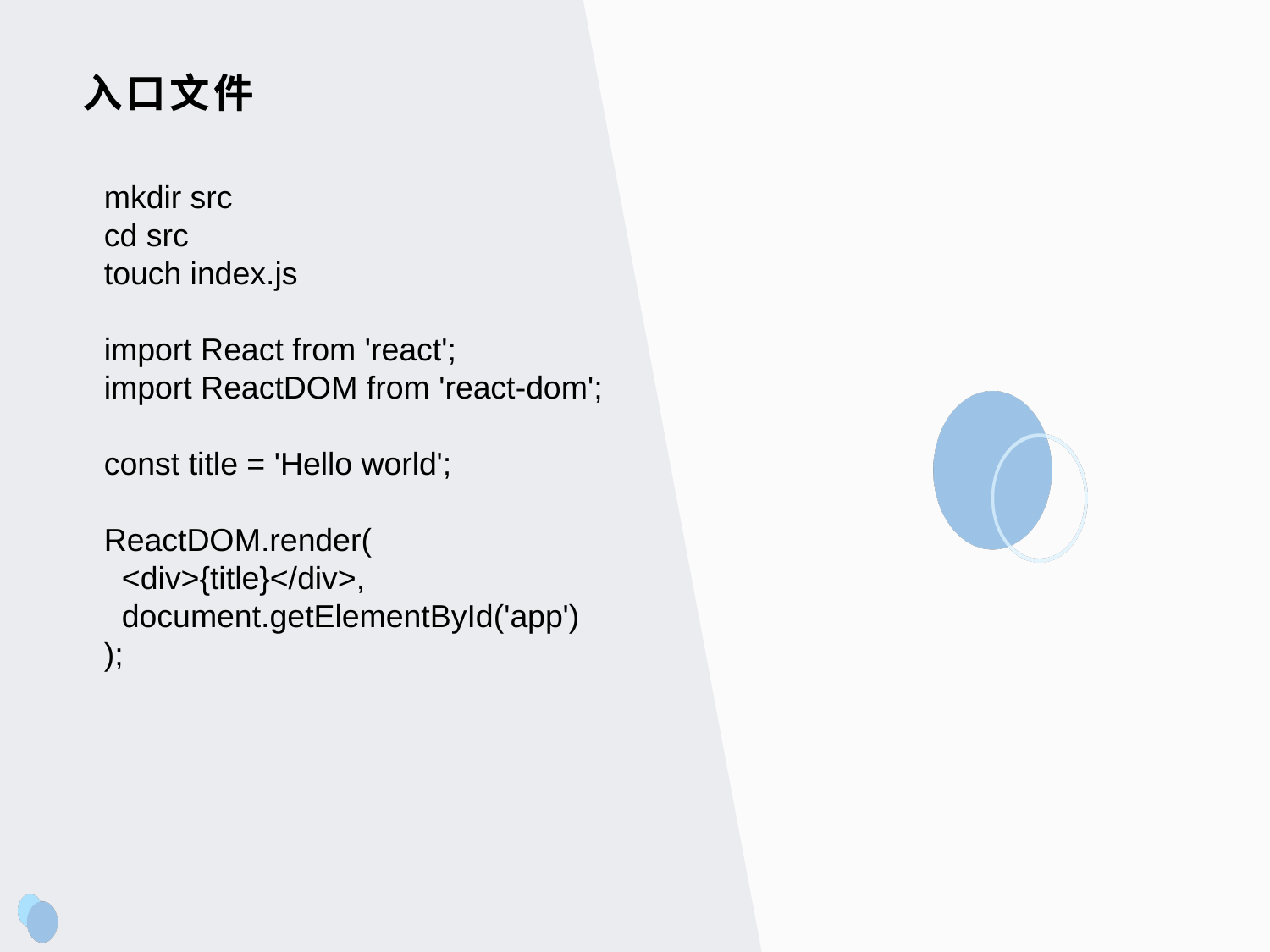

# 入口文件
mkdir src
cd src
touch index.js

import React from 'react';
import ReactDOM from 'react-dom';

const title = 'Hello world';

ReactDOM.render(
  <div>{title}</div>,
  document.getElementById('app')
);